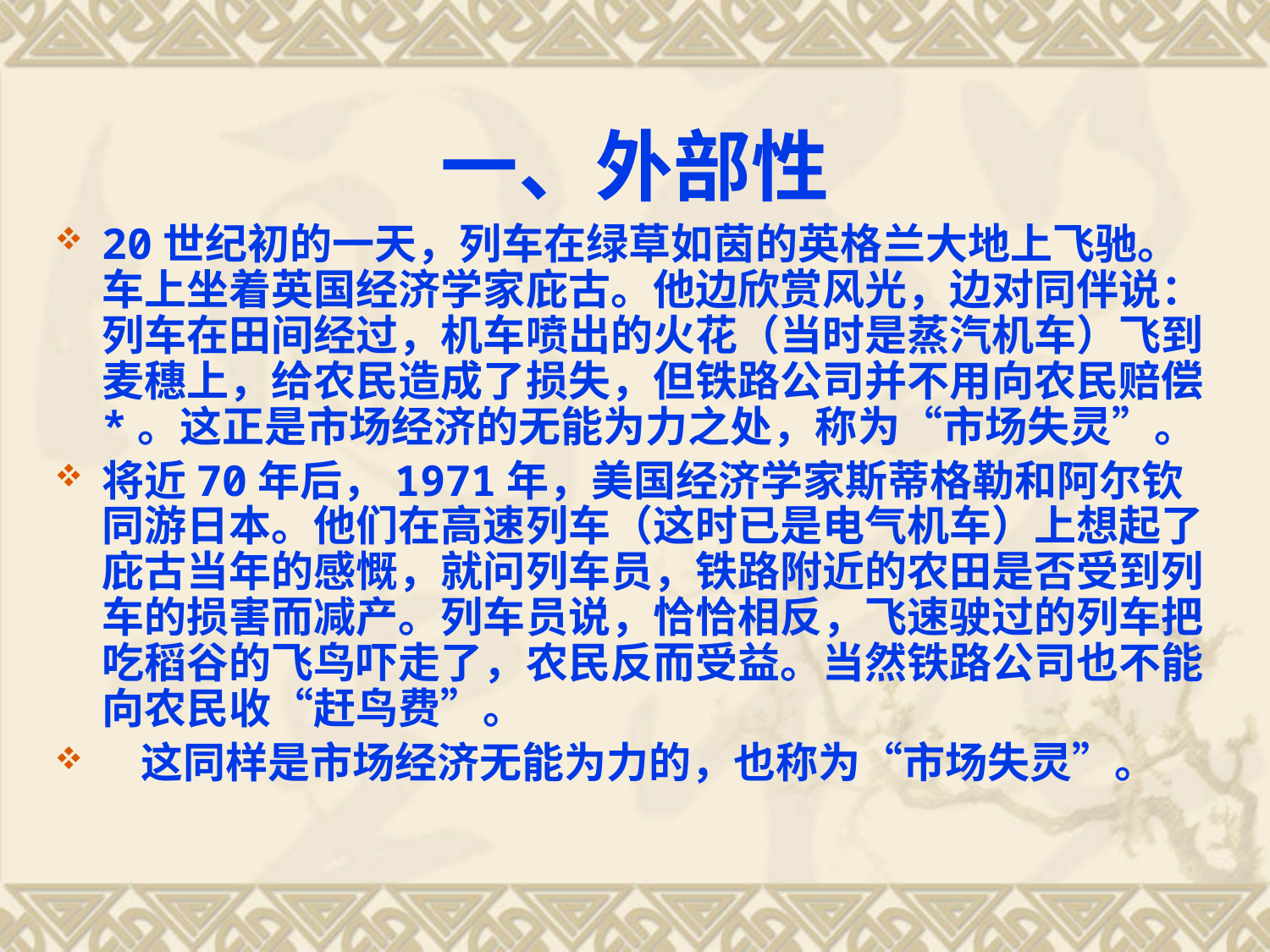

# 一、外部性
20世纪初的一天，列车在绿草如茵的英格兰大地上飞驰。车上坐着英国经济学家庇古。他边欣赏风光，边对同伴说：列车在田间经过，机车喷出的火花（当时是蒸汽机车）飞到麦穗上，给农民造成了损失，但铁路公司并不用向农民赔偿*。这正是市场经济的无能为力之处，称为“市场失灵”。
将近70年后，1971年，美国经济学家斯蒂格勒和阿尔钦同游日本。他们在高速列车（这时已是电气机车）上想起了庇古当年的感慨，就问列车员，铁路附近的农田是否受到列车的损害而减产。列车员说，恰恰相反，飞速驶过的列车把吃稻谷的飞鸟吓走了，农民反而受益。当然铁路公司也不能向农民收“赶鸟费”。
   这同样是市场经济无能为力的，也称为“市场失灵”。